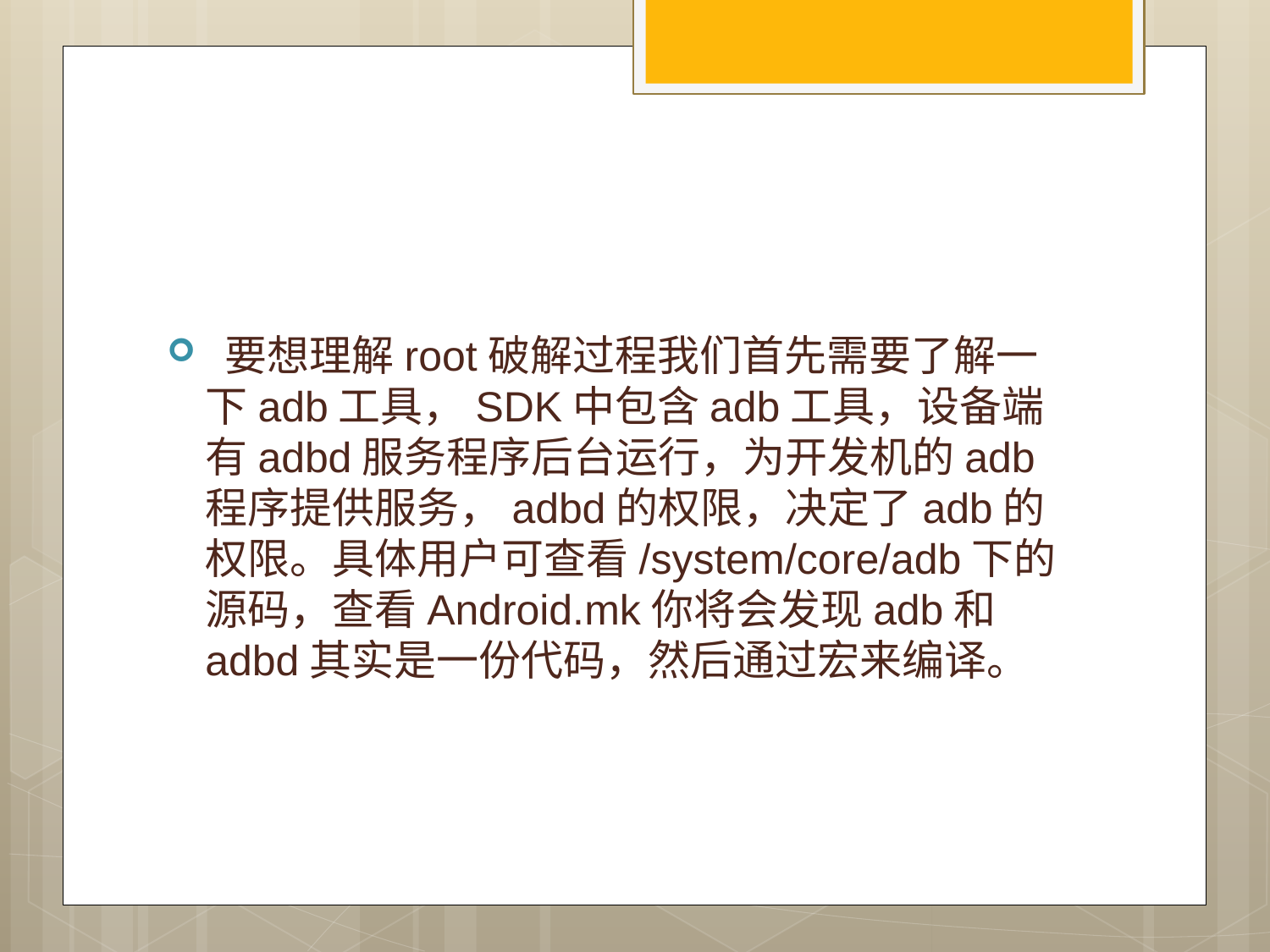

#
 要想理解root破解过程我们首先需要了解一下adb工具，SDK中包含adb工具，设备端有adbd服务程序后台运行，为开发机的adb程序提供服务，adbd的权限，决定了adb的权限。具体用户可查看/system/core/adb下的源码，查看Android.mk你将会发现adb和adbd其实是一份代码，然后通过宏来编译。